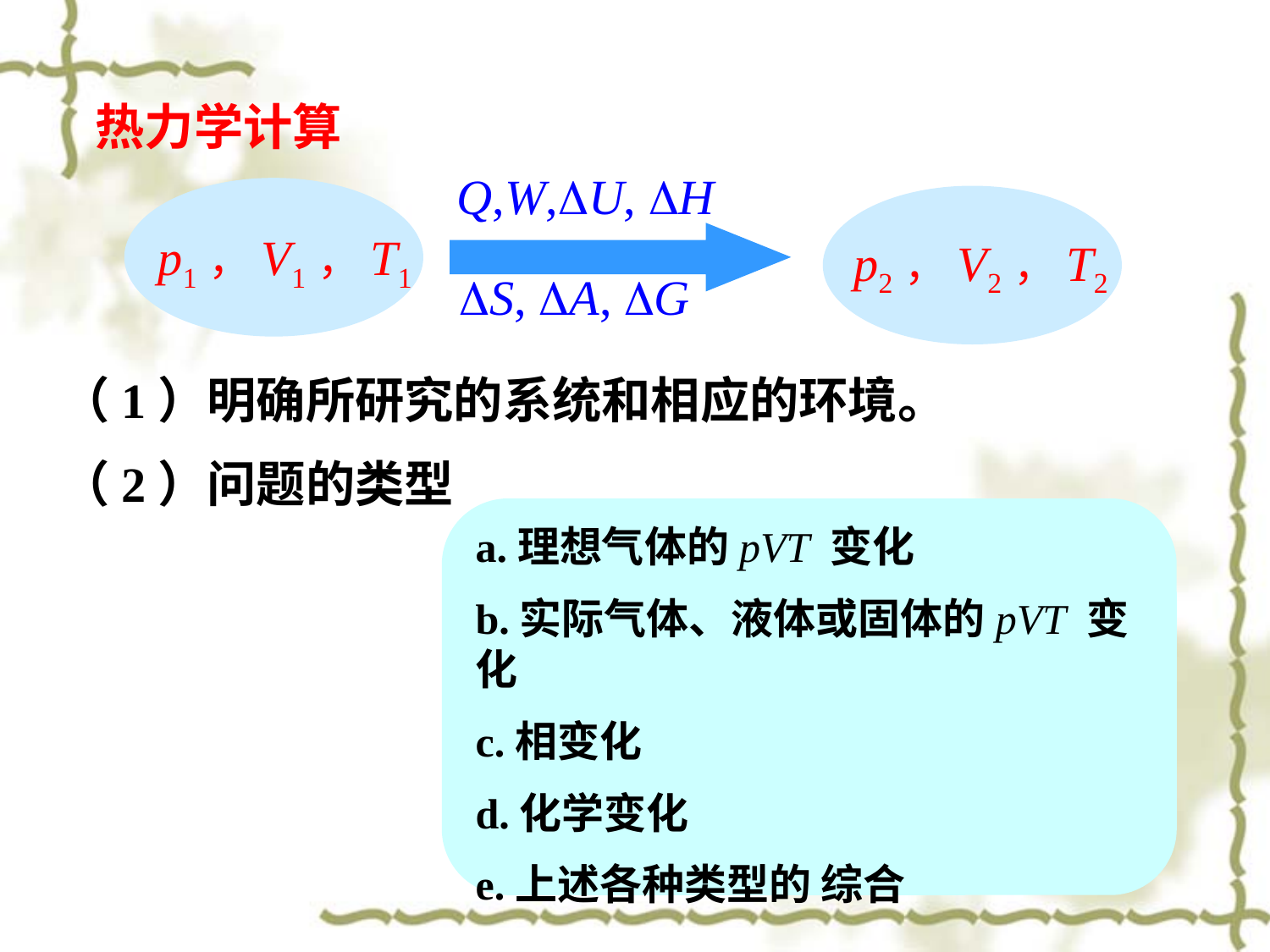

热力学计算
Q,W,ΔU, ΔH

p1，V1，T1

p2，V2，T2
ΔS, ΔA, ΔG
（1）明确所研究的系统和相应的环境。
（2）问题的类型

a.理想气体的pVT 变化
b.实际气体、液体或固体的pVT 变化
c.相变化
d.化学变化
e.上述各种类型的 综合